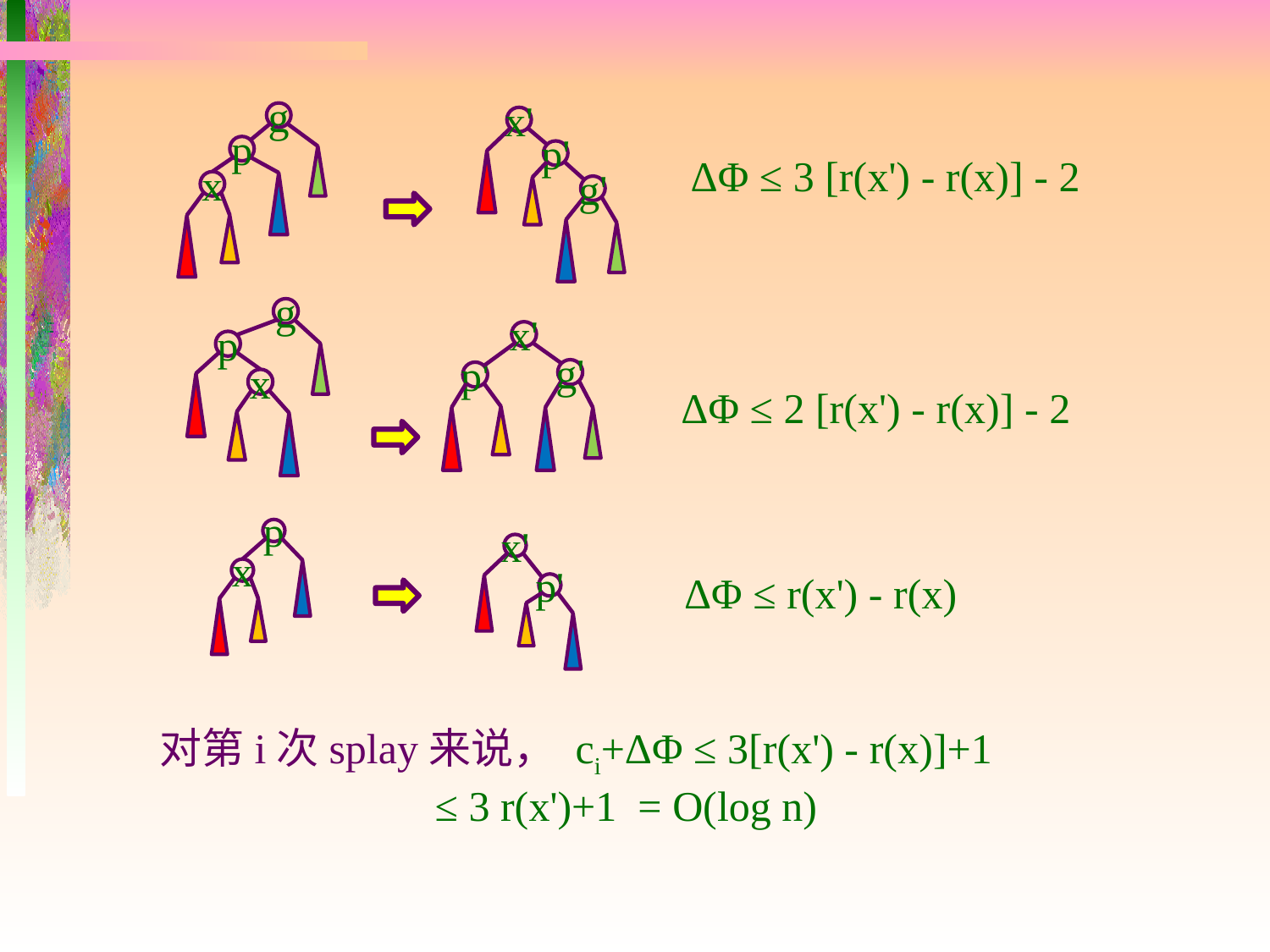

g
p

x

x'
p'

g'

ΔΦ ≤ 3 [r(x') - r(x)] - 2

g
p

x

x'
g'
p'

ΔΦ ≤ 2 [r(x') - r(x)] - 2

p
x

x'
p'

ΔΦ ≤ r(x') - r(x)

对第i次splay来说， ci+ΔΦ ≤ 3[r(x') - r(x)]+1
                          ≤ 3 r(x')+1  = O(log n)